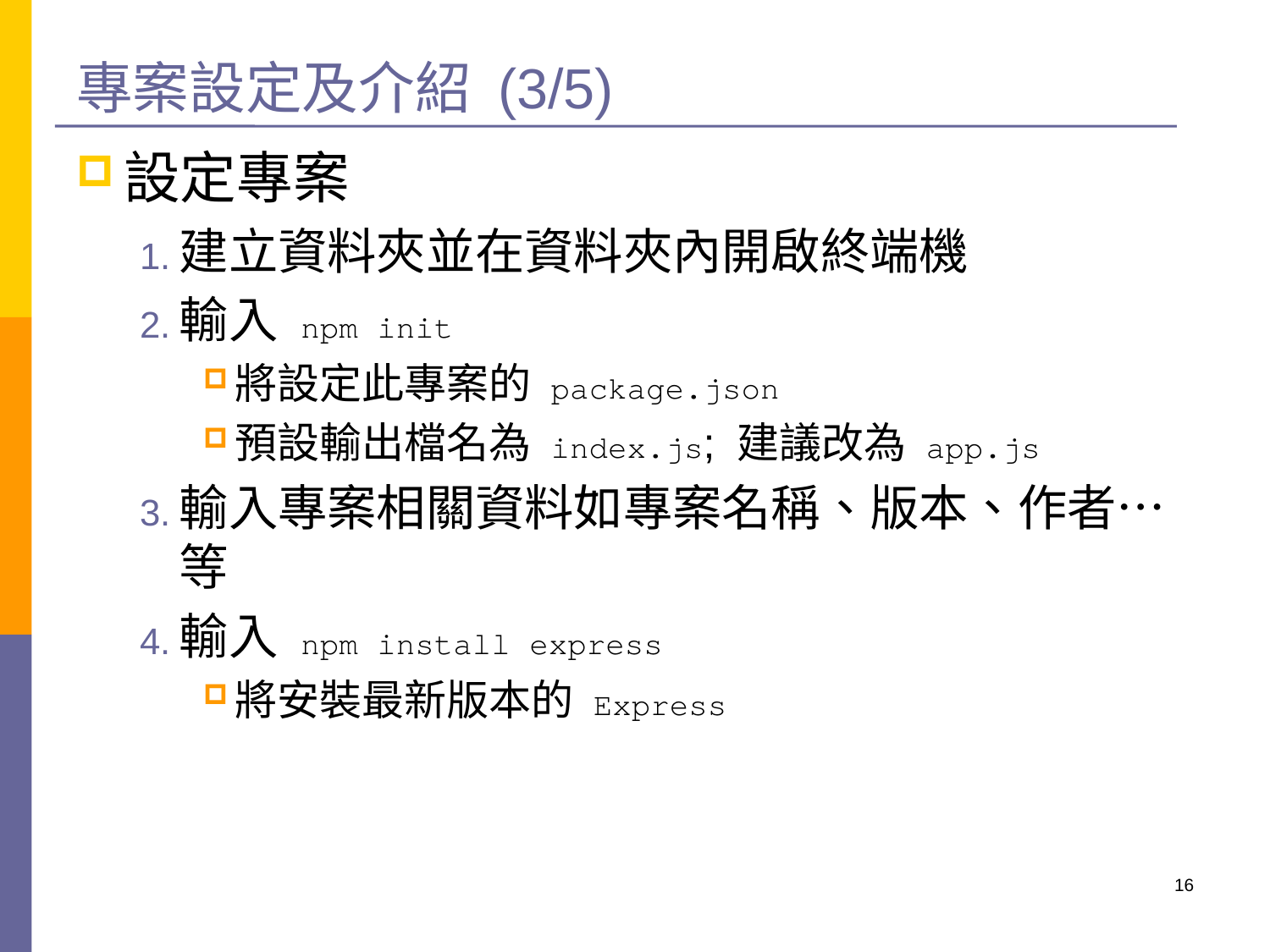

# 專案設定及介紹 (3/5)
設定專案
建立資料夾並在資料夾內開啟終端機
輸入 npm init
將設定此專案的 package.json
預設輸出檔名為 index.js; 建議改為 app.js
輸入專案相關資料如專案名稱、版本、作者…等
輸入 npm install express
將安裝最新版本的 Express
16